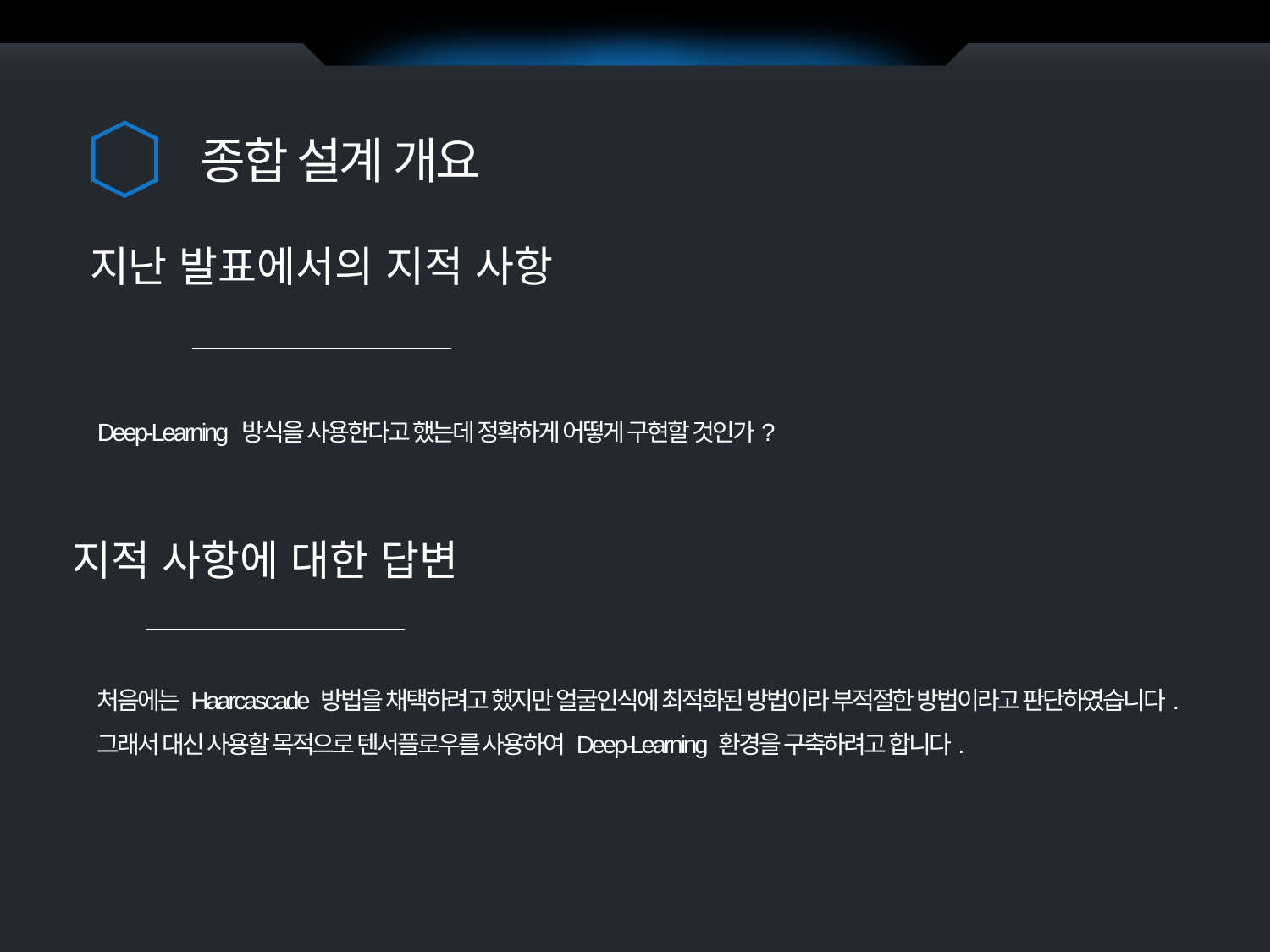

종합 설계 개요

지난 발표에서의 지적 사항
Deep-Learning 방식을 사용한다고 했는데 정확하게 어떻게 구현할 것인가?
지적 사항에 대한 답변
처음에는 Haarcascade 방법을 채택하려고 했지만 얼굴인식에 최적화된 방법이라 부적절한 방법이라고 판단하였습니다.
그래서 대신 사용할 목적으로 텐서플로우를 사용하여 Deep-Learning 환경을 구축하려고 합니다.